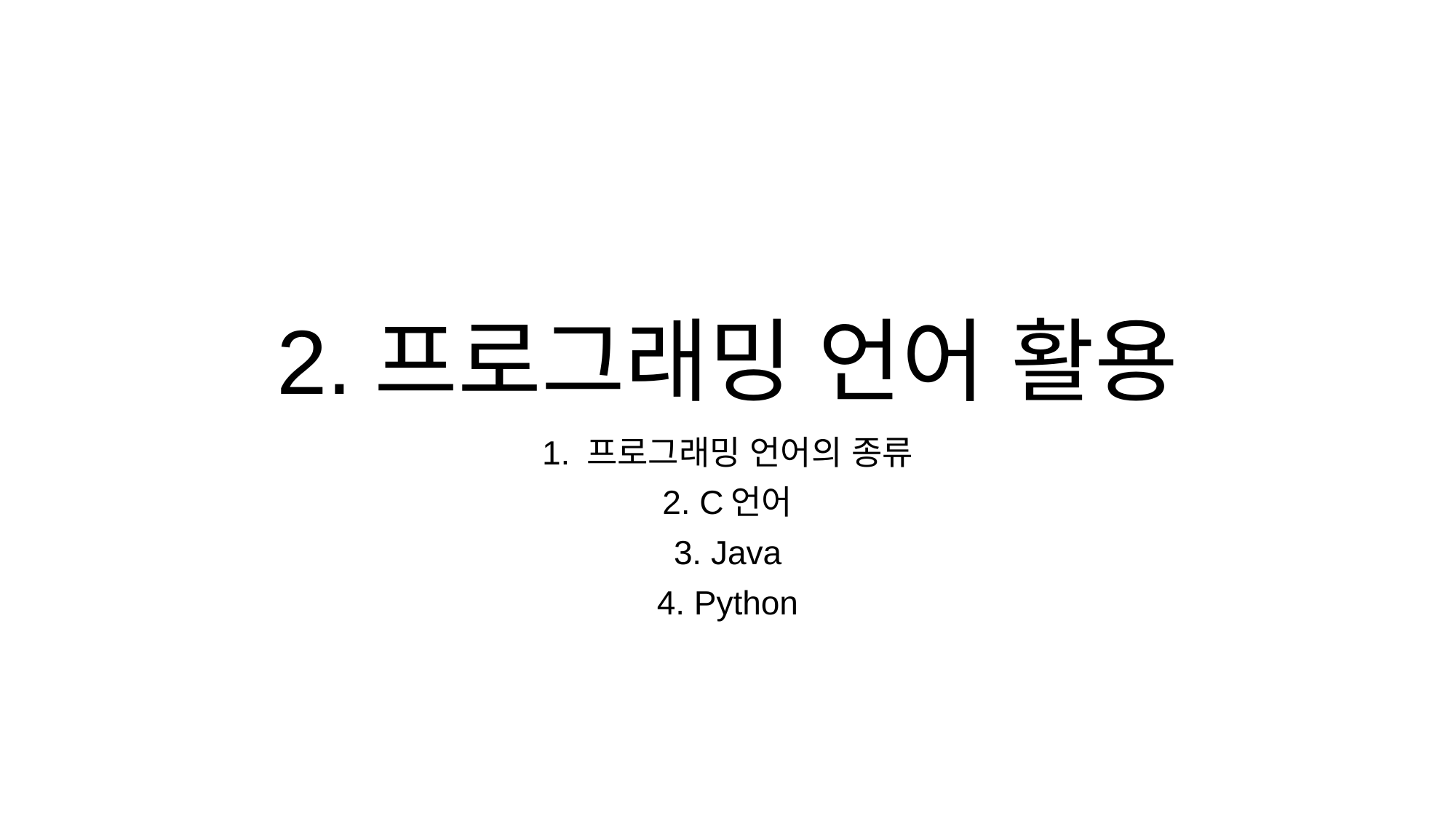

# 2.프로그래밍 언어 활용
1. 프로그래밍 언어의 종류
2. C언어
3. Java
4. Python